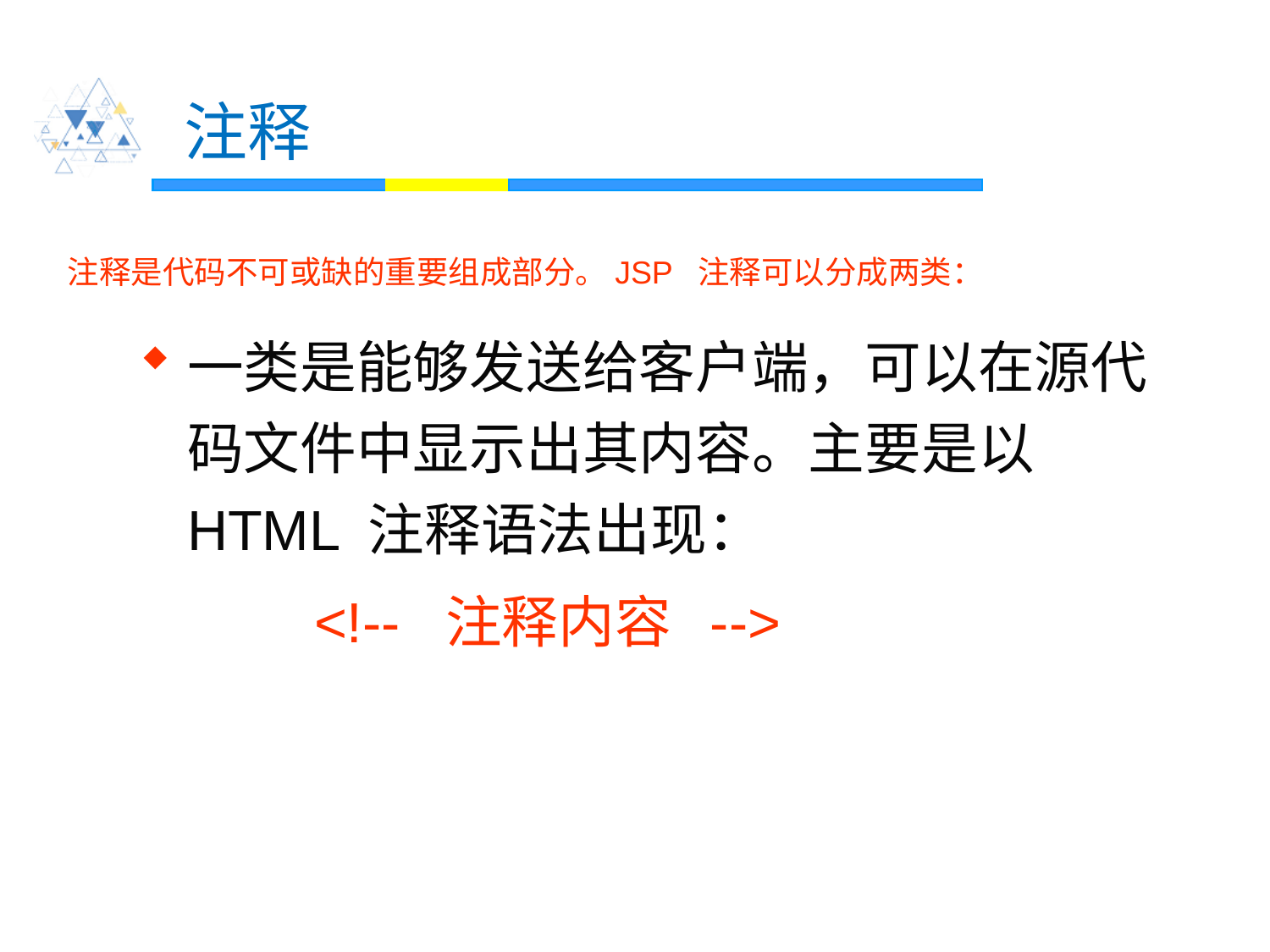

# 注释

一类是能够发送给客户端，可以在源代码文件中显示出其内容。主要是以HTML 注释语法出现：
         	<!--  注释内容  -->

注释是代码不可或缺的重要组成部分。JSP  注释可以分成两类：